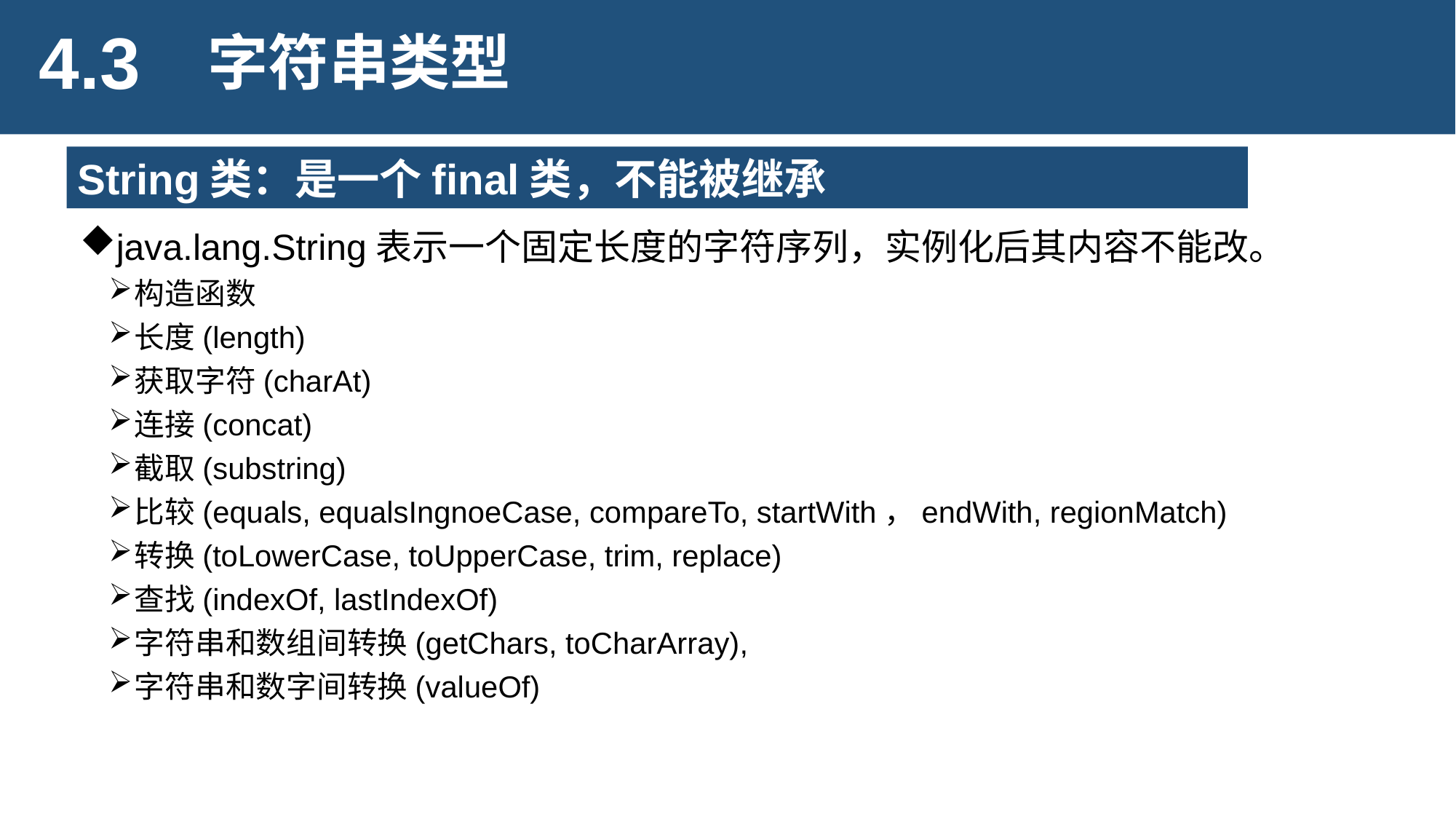

4.3
字符串类型
String类：是一个final类，不能被继承
java.lang.String表示一个固定长度的字符序列，实例化后其内容不能改。
构造函数
长度(length)
获取字符(charAt)
连接(concat)
截取(substring)
比较(equals, equalsIngnoeCase, compareTo, startWith，endWith, regionMatch)
转换(toLowerCase, toUpperCase, trim, replace)
查找(indexOf, lastIndexOf)
字符串和数组间转换(getChars, toCharArray),
字符串和数字间转换(valueOf)